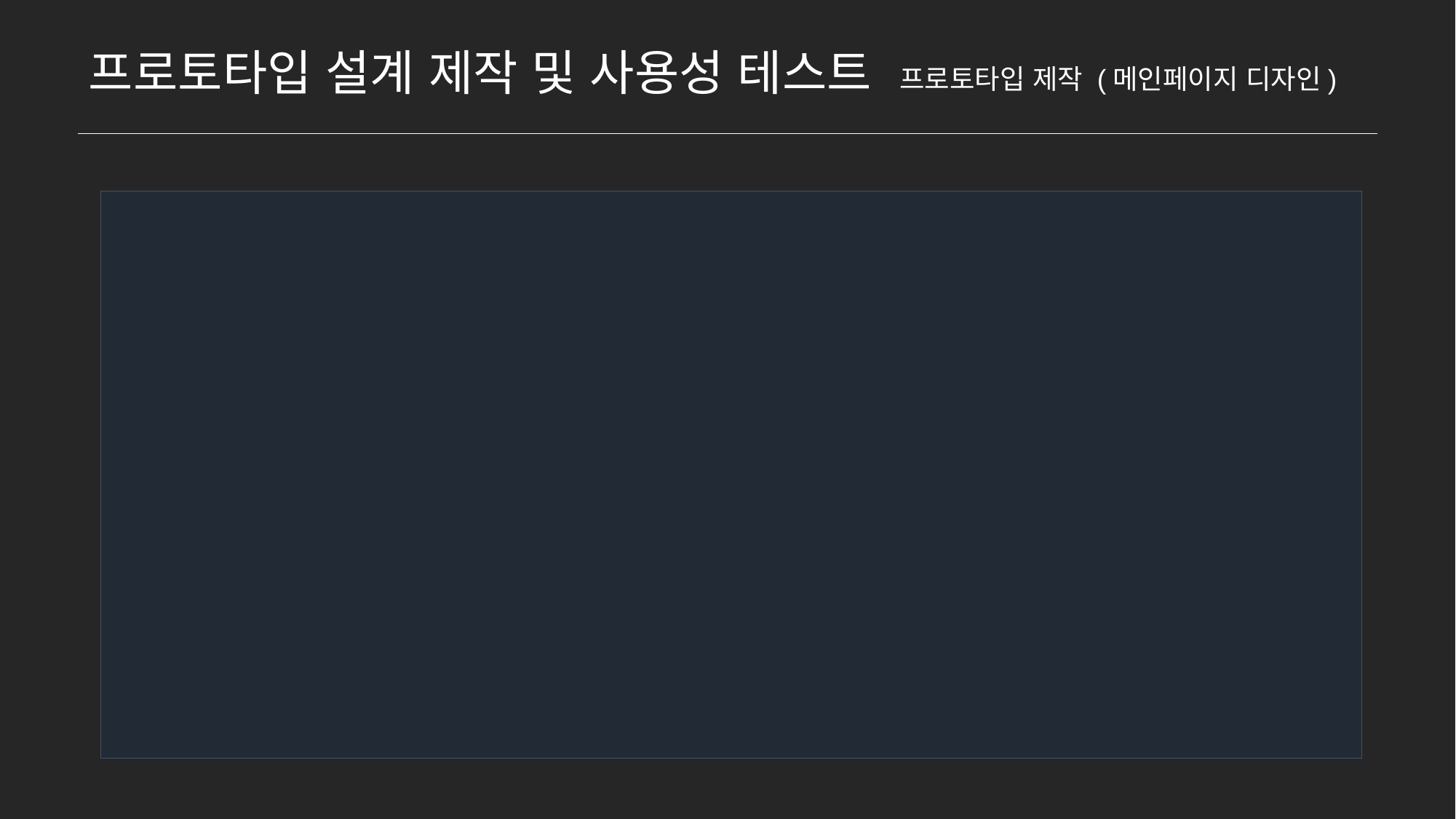

프로토타입 설계 제작 및 사용성 테스트

프로토타입 제작 (메인페이지 디자인)
|  |
| --- |